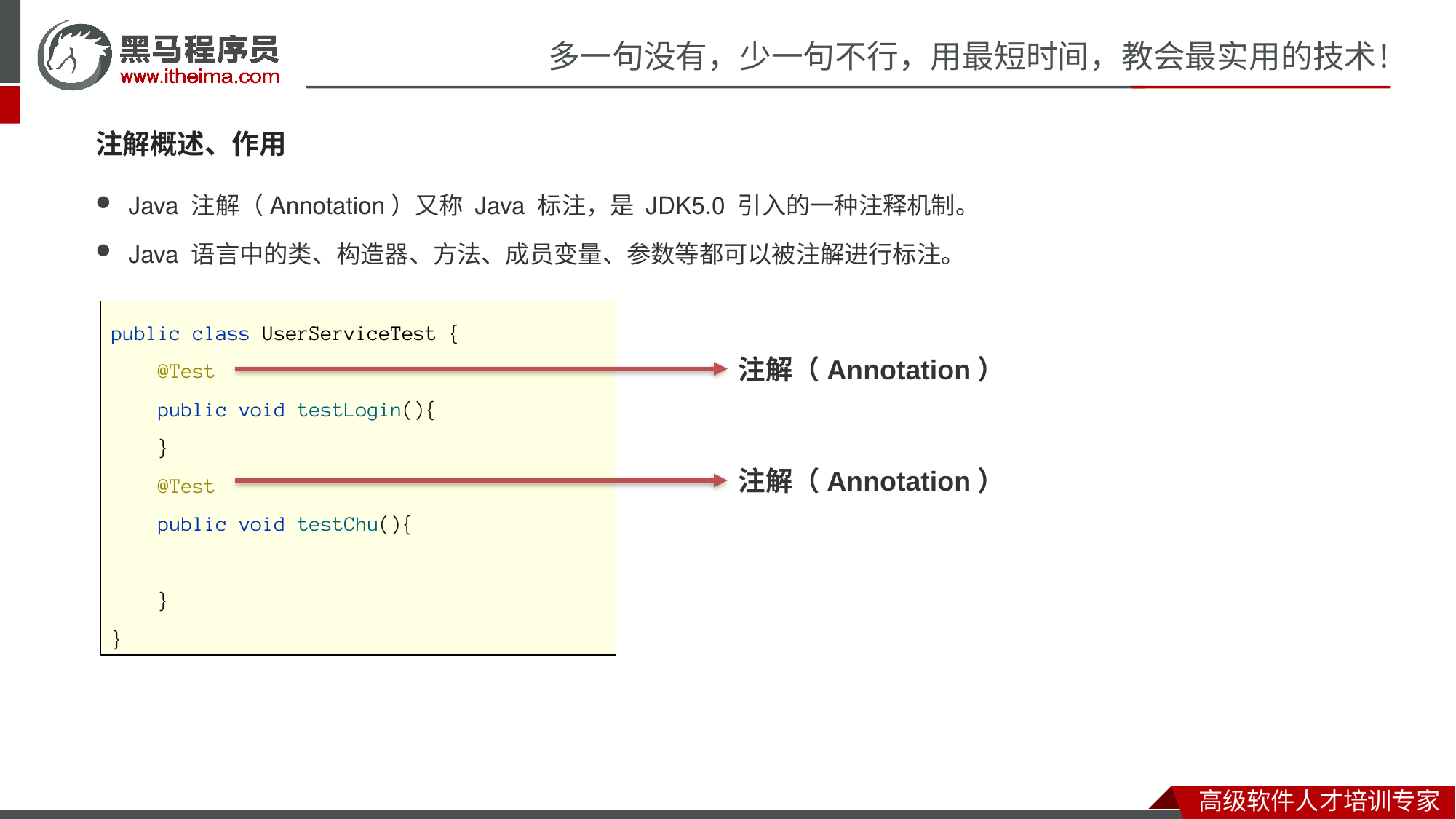

注解概述、作用
Java 注解（Annotation）又称 Java 标注，是 JDK5.0 引入的一种注释机制。
Java 语言中的类、构造器、方法、成员变量、参数等都可以被注解进行标注。

public class UserServiceTest {
    @Test
    public void testLogin(){
    }
    @Test
    public void testChu(){
    }
}
注解（Annotation）

注解（Annotation）